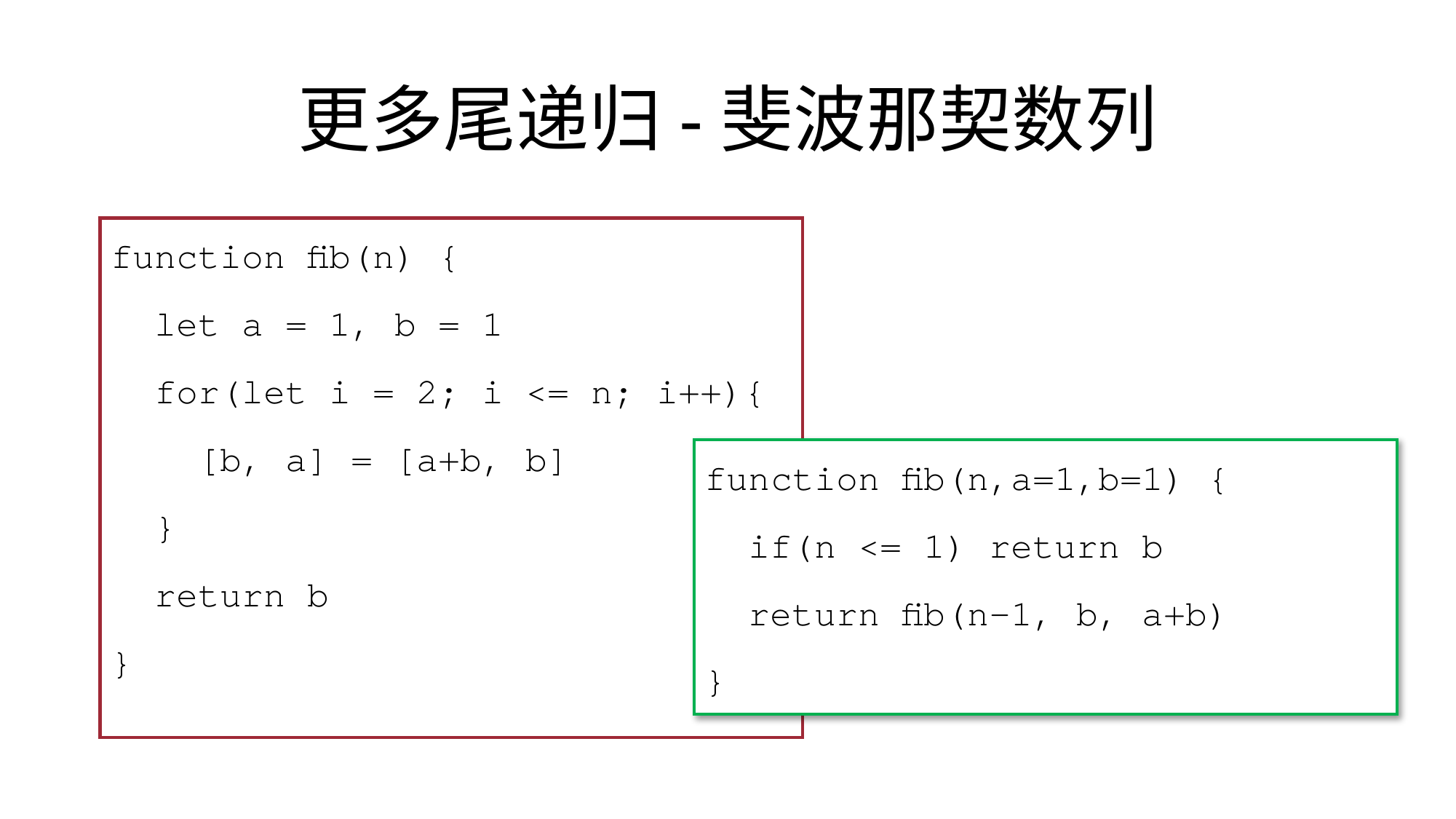

# 更多尾递归-斐波那契数列
function fib(n) {
  let a = 1, b = 1
  for(let i = 2; i <= n; i++){
    [b, a] = [a+b, b]
  }
  return b
}
function fib(n,a=1,b=1) {
  if(n <= 1) return b
  return fib(n-1, b, a+b)
}